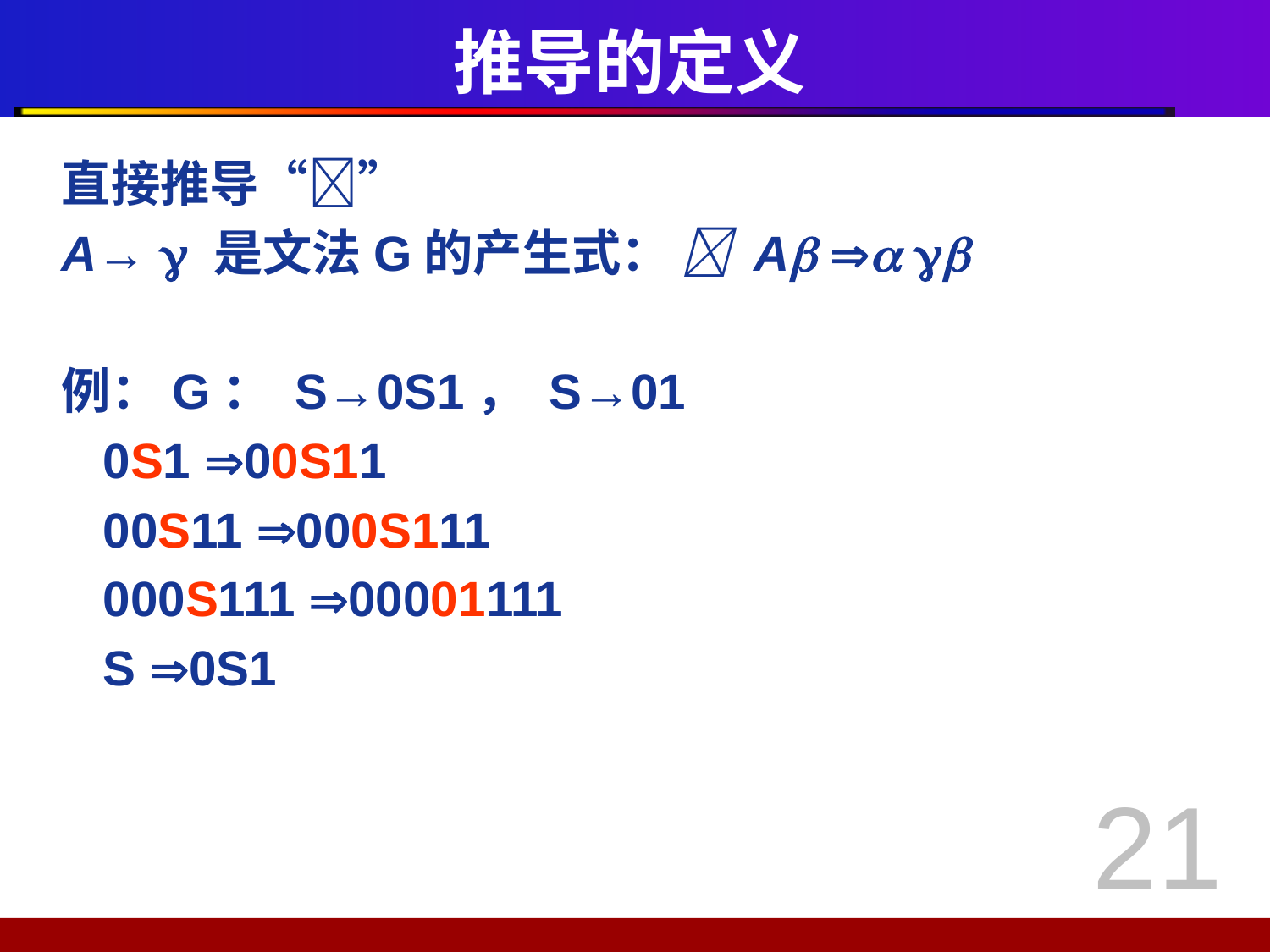

# 推导的定义
直接推导“⇒”
A→ γ 是文法G的产生式： α Aβ ⇒α γβ

例：G： S→0S1， S→01
   0S1 ⇒00S11
   00S11 ⇒000S111
   000S111 ⇒00001111
   S ⇒0S1
21